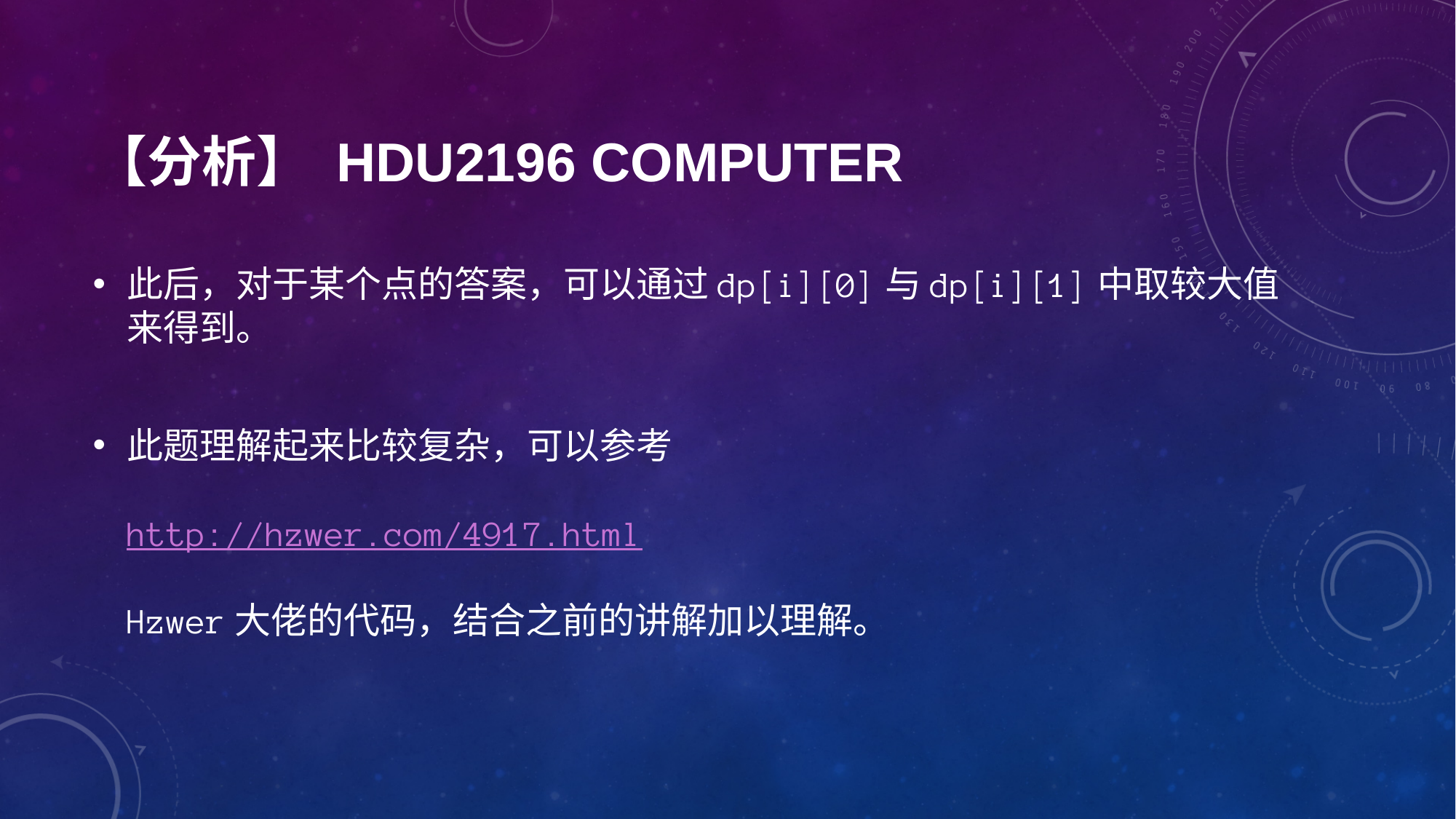

# 【分析】 HDU2196 Computer
此后，对于某个点的答案，可以通过dp[i][0]与dp[i][1]中取较大值来得到。

此题理解起来比较复杂，可以参考
http://hzwer.com/4917.html
Hzwer大佬的代码，结合之前的讲解加以理解。